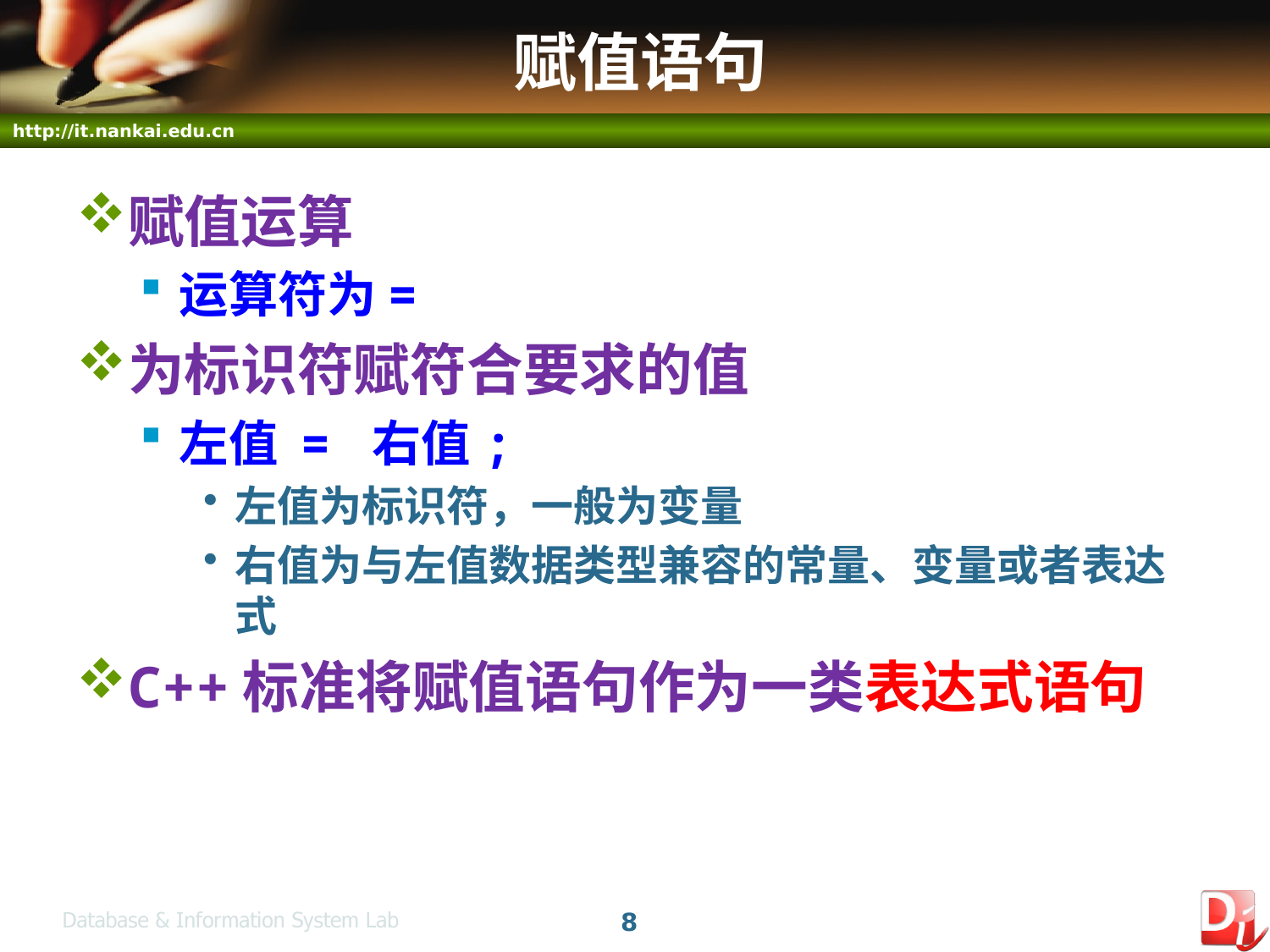

# 赋值语句
赋值运算
运算符为=
为标识符赋符合要求的值
左值 = 右值;
左值为标识符，一般为变量
右值为与左值数据类型兼容的常量、变量或者表达式
C++标准将赋值语句作为一类表达式语句
8
Database & Information System Lab